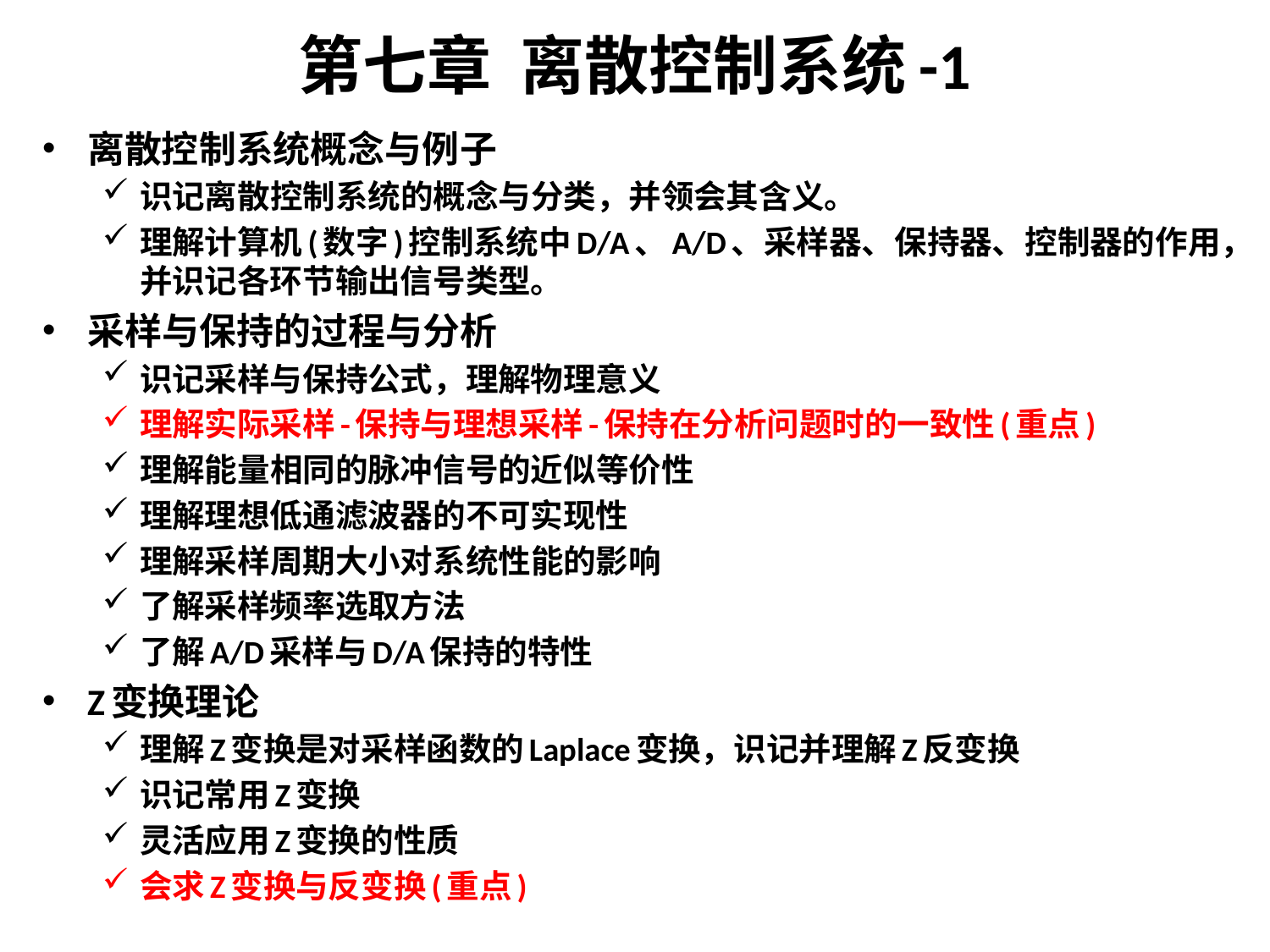

# 第七章  离散控制系统-1
离散控制系统概念与例子
识记离散控制系统的概念与分类，并领会其含义。
理解计算机(数字)控制系统中D/A、A/D、采样器、保持器、控制器的作用，并识记各环节输出信号类型。
采样与保持的过程与分析
识记采样与保持公式，理解物理意义
理解实际采样-保持与理想采样-保持在分析问题时的一致性(重点)
理解能量相同的脉冲信号的近似等价性
理解理想低通滤波器的不可实现性
理解采样周期大小对系统性能的影响
了解采样频率选取方法
了解A/D采样与D/A保持的特性
Z变换理论
理解Z变换是对采样函数的Laplace变换，识记并理解Z反变换
识记常用Z变换
灵活应用Z变换的性质
会求Z变换与反变换(重点)